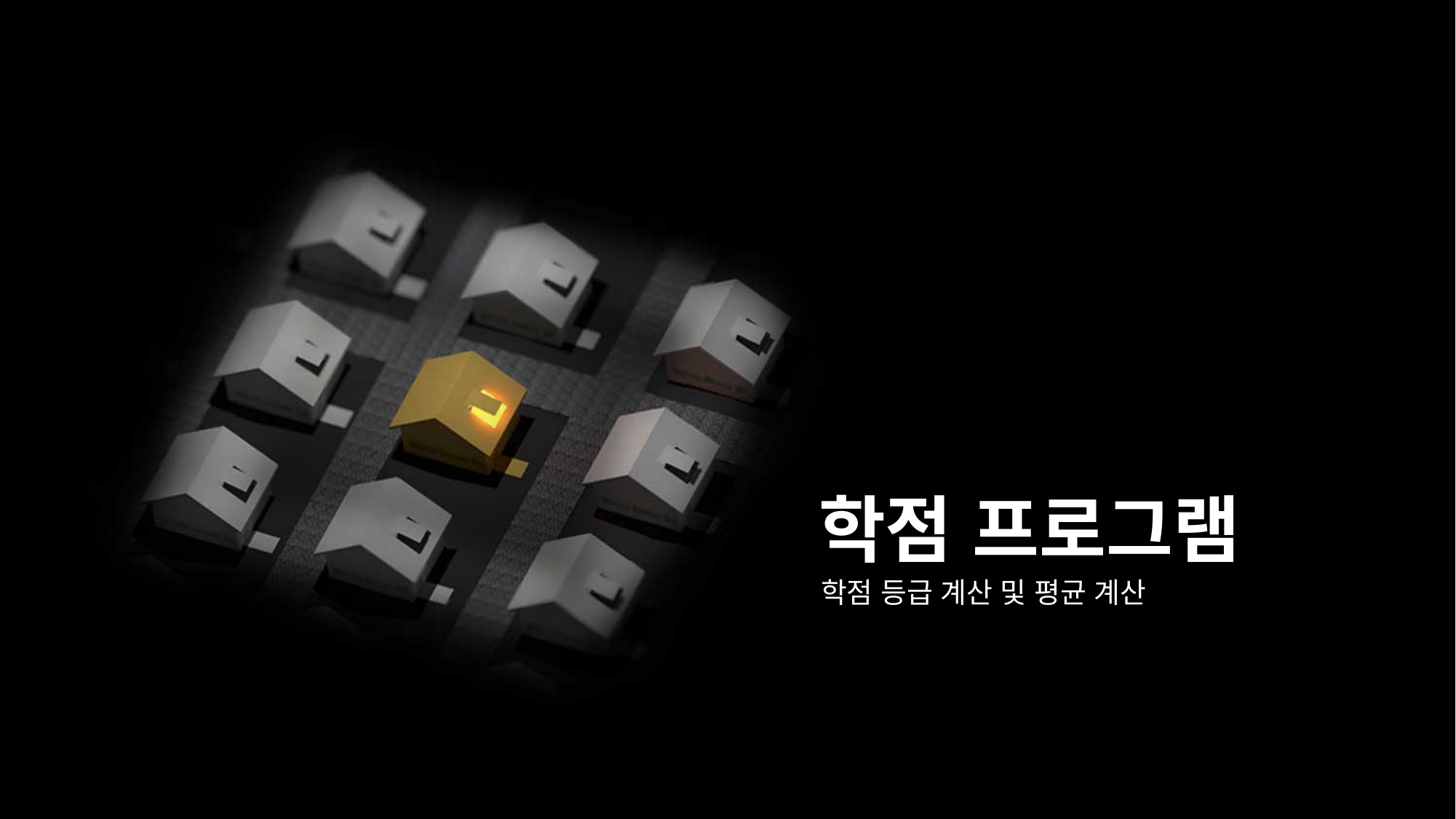

학점 프로그램
학점 등급 계산 및 평균 계산